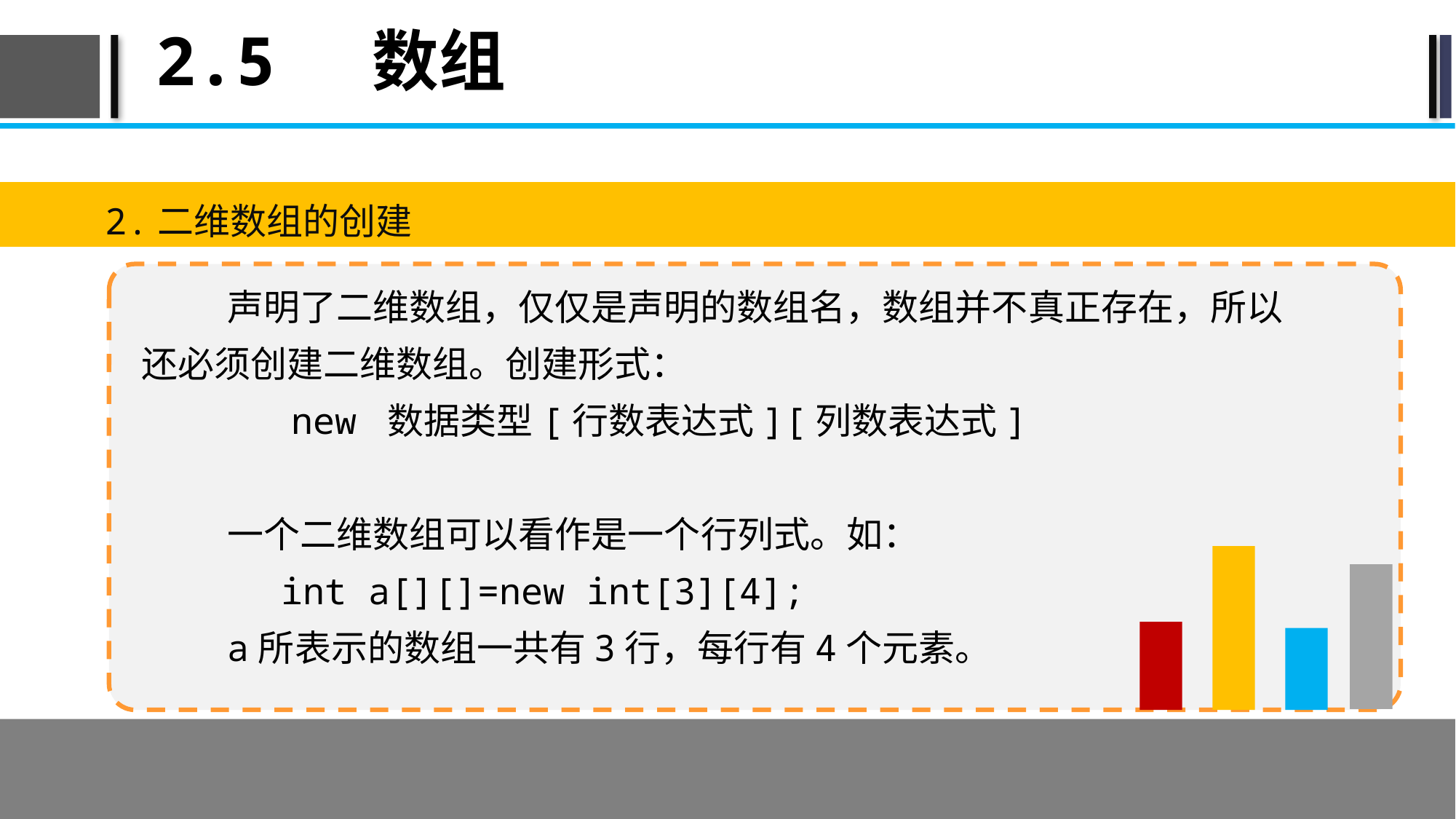

# 2.5  数组

2.二维数组的创建

声明了二维数组，仅仅是声明的数组名，数组并不真正存在，所以还必须创建二维数组。创建形式：
new 数据类型[行数表达式][列数表达式]

一个二维数组可以看作是一个行列式。如：
int a[][]=new int[3][4];
a所表示的数组一共有3行，每行有4个元素。